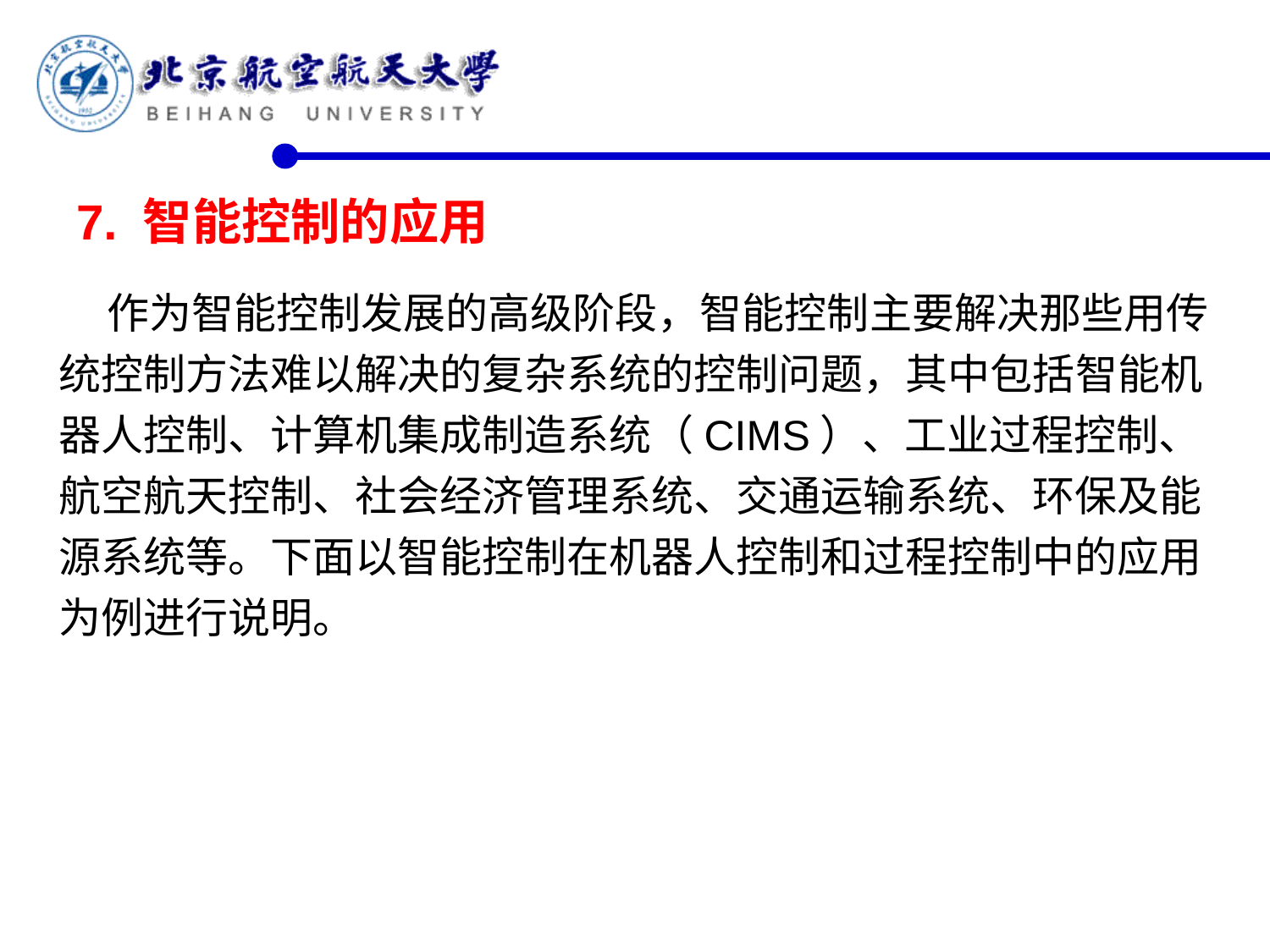

7. 智能控制的应用
    作为智能控制发展的高级阶段，智能控制主要解决那些用传统控制方法难以解决的复杂系统的控制问题，其中包括智能机器人控制、计算机集成制造系统（CIMS）、工业过程控制、航空航天控制、社会经济管理系统、交通运输系统、环保及能源系统等。下面以智能控制在机器人控制和过程控制中的应用为例进行说明。